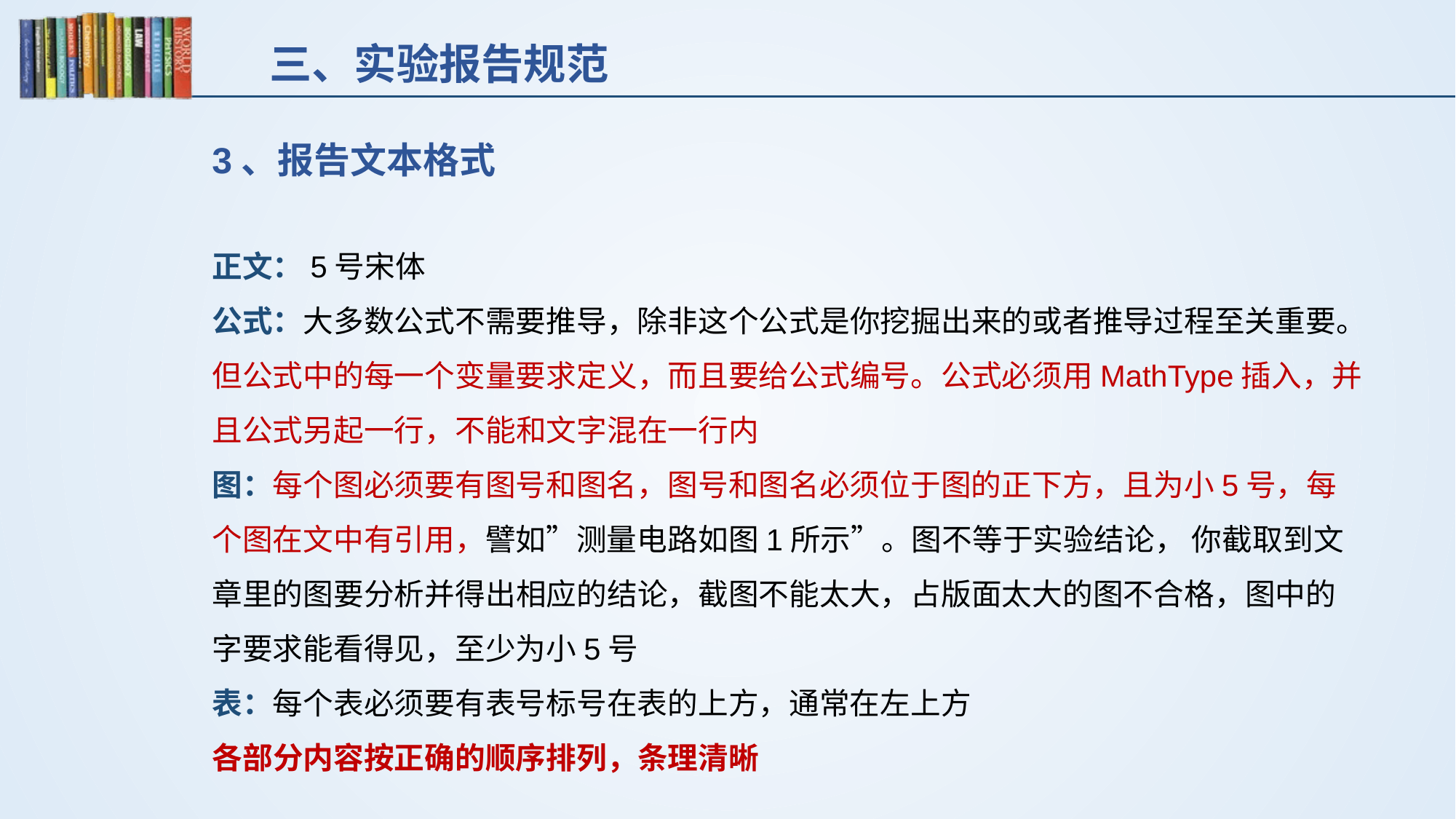

三、实验报告规范
3、报告文本格式
正文：5号宋体
公式：大多数公式不需要推导，除非这个公式是你挖掘出来的或者推导过程至关重要。但公式中的每一个变量要求定义，而且要给公式编号。公式必须用MathType插入，并且公式另起一行，不能和文字混在一行内
图：每个图必须要有图号和图名，图号和图名必须位于图的正下方，且为小5号，每个图在文中有引用，譬如”测量电路如图1所示”。图不等于实验结论， 你截取到文章里的图要分析并得出相应的结论，截图不能太大，占版面太大的图不合格，图中的字要求能看得见，至少为小5号
表：每个表必须要有表号标号在表的上方，通常在左上方
各部分内容按正确的顺序排列，条理清晰